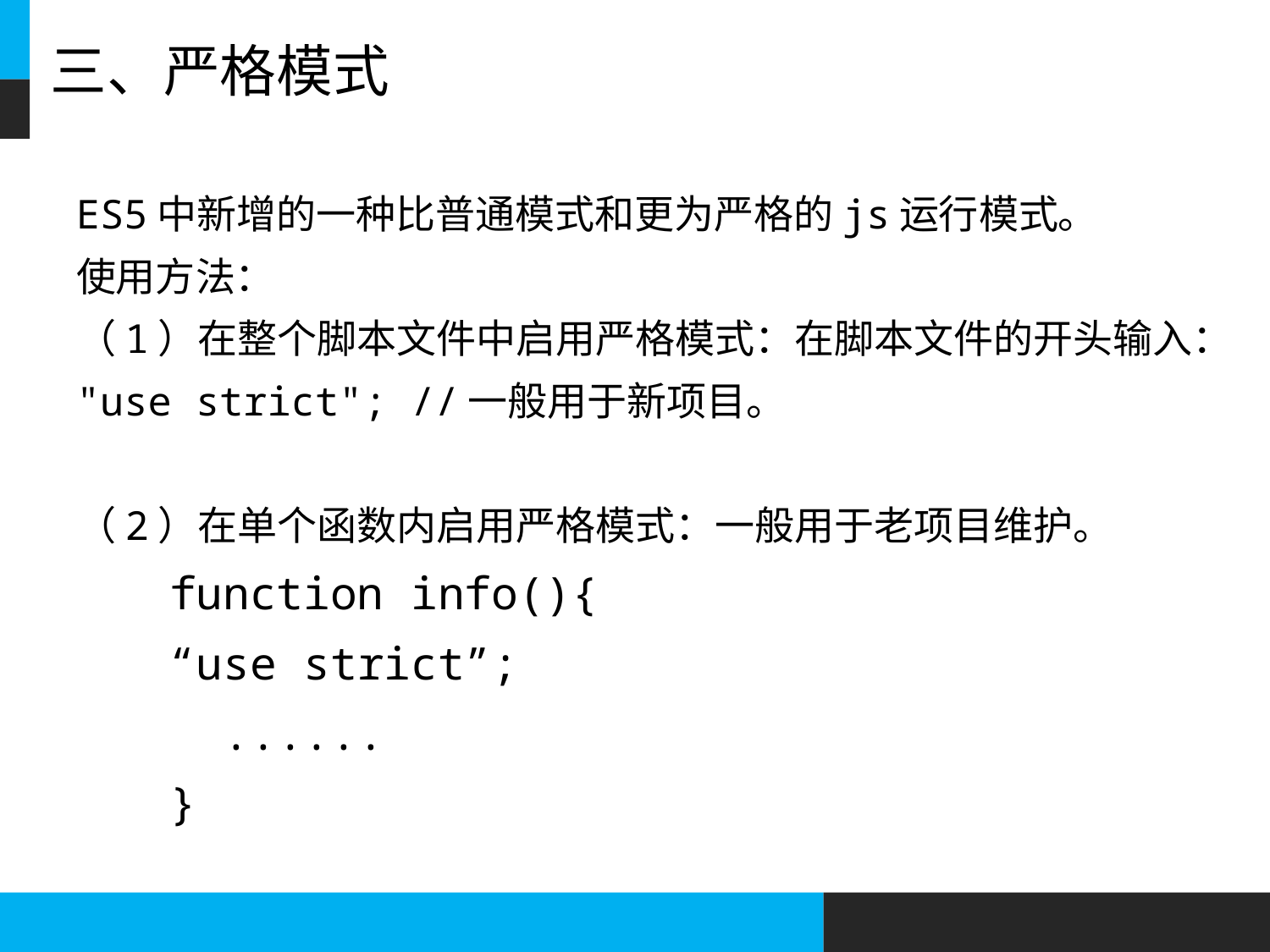

# 三、严格模式
ES5中新增的一种比普通模式和更为严格的js运行模式。
使用方法：
（1）在整个脚本文件中启用严格模式：在脚本文件的开头输入：
"use strict"; //一般用于新项目。

（2）在单个函数内启用严格模式：一般用于老项目维护。
 function info(){
	 “use strict”;
	   ......
 }